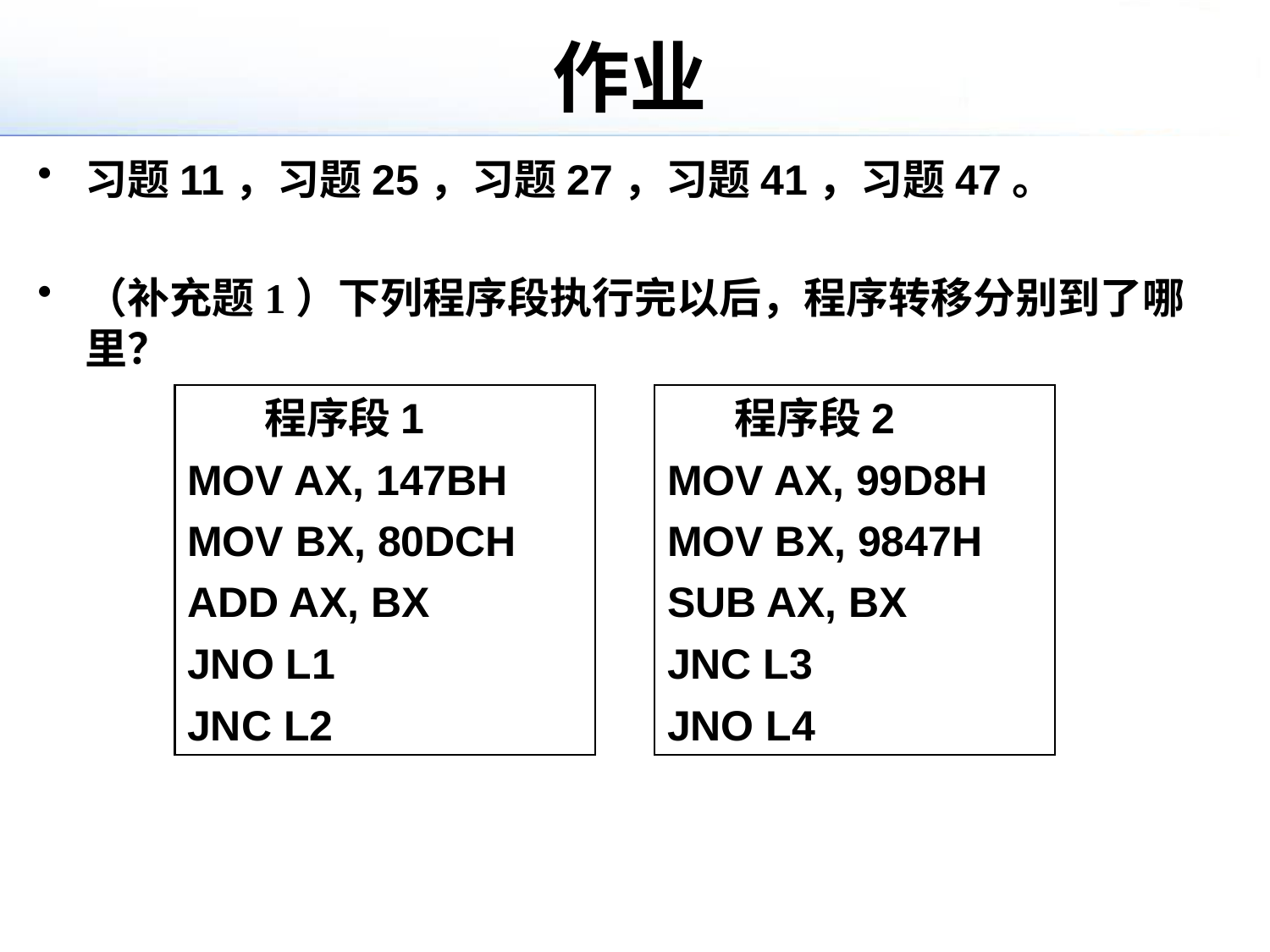

# 作业
习题11，习题25，习题27，习题41，习题47。

（补充题1）下列程序段执行完以后，程序转移分别到了哪里？
       程序段1
MOV AX, 147BH
MOV BX, 80DCH
ADD AX, BX
JNO L1
JNC L2
      程序段2
MOV AX, 99D8H
MOV BX, 9847H
SUB AX, BX
JNC L3
JNO L4